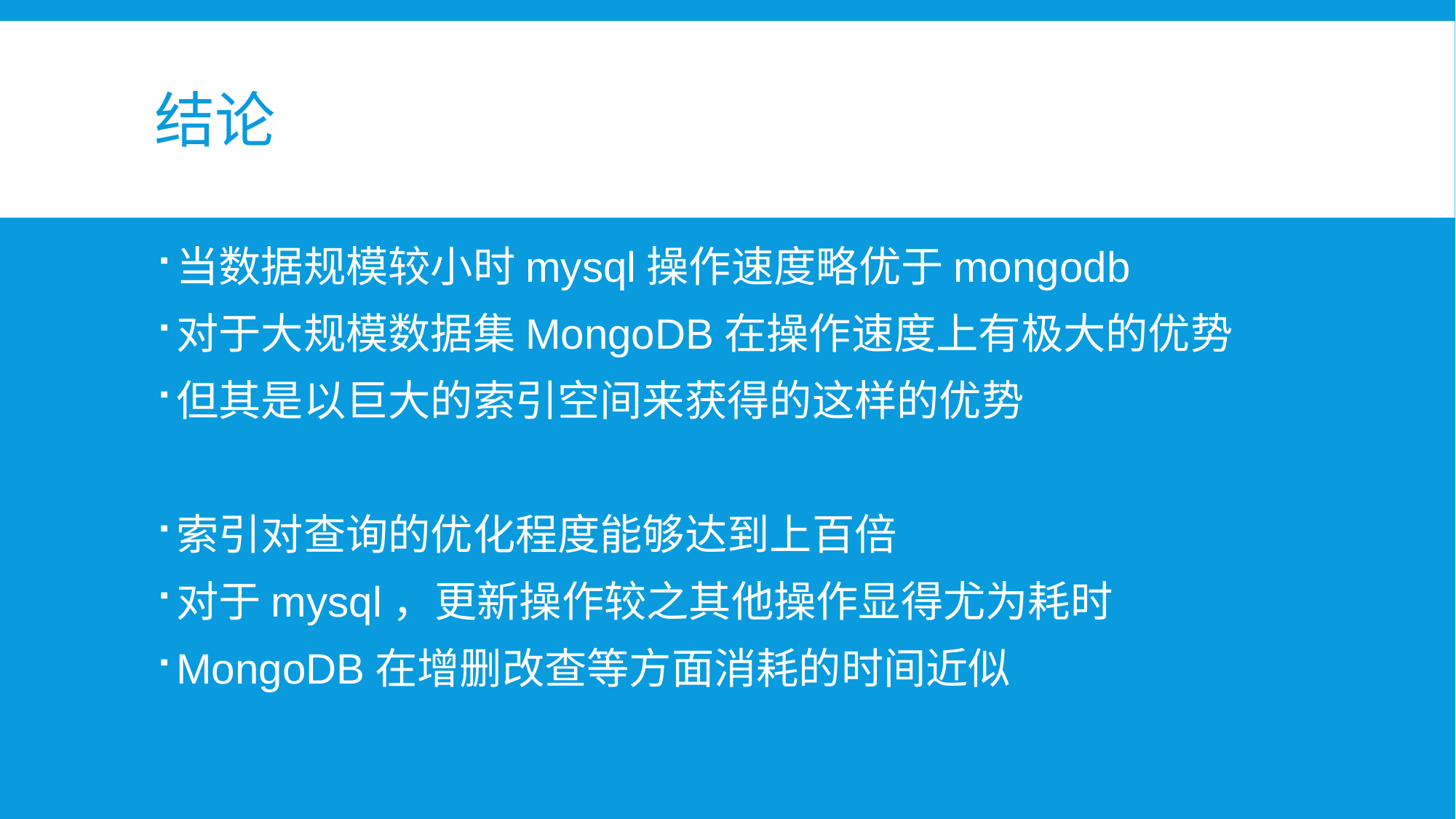

# 结论
当数据规模较小时mysql操作速度略优于mongodb
对于大规模数据集MongoDB在操作速度上有极大的优势
但其是以巨大的索引空间来获得的这样的优势

索引对查询的优化程度能够达到上百倍
对于mysql，更新操作较之其他操作显得尤为耗时
MongoDB在增删改查等方面消耗的时间近似